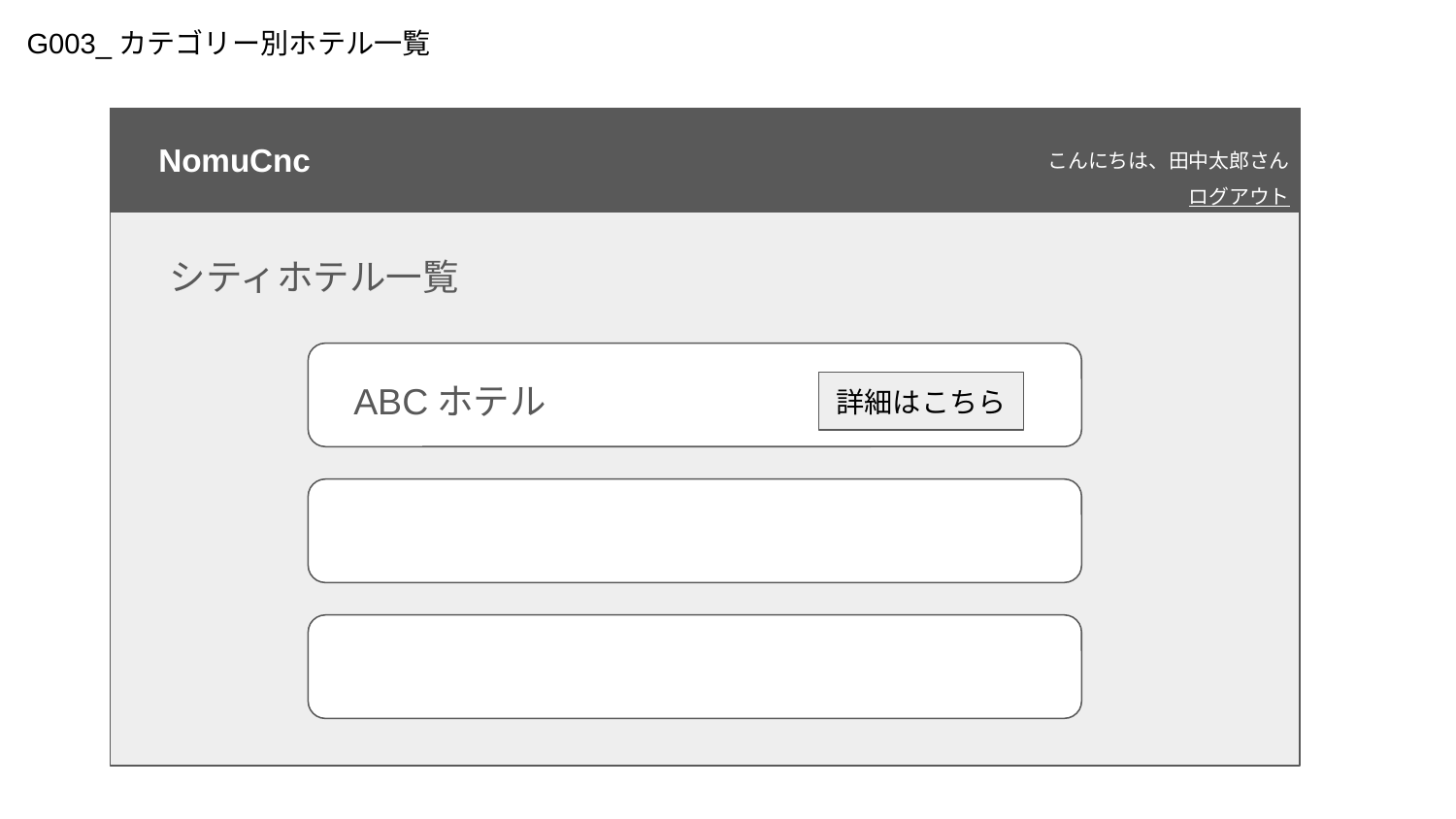

G003_カテゴリー別ホテル一覧

こんにちは、田中太郎さん
ログアウト
NomuCnc
シティホテル一覧

ABCホテル
詳細はこちら